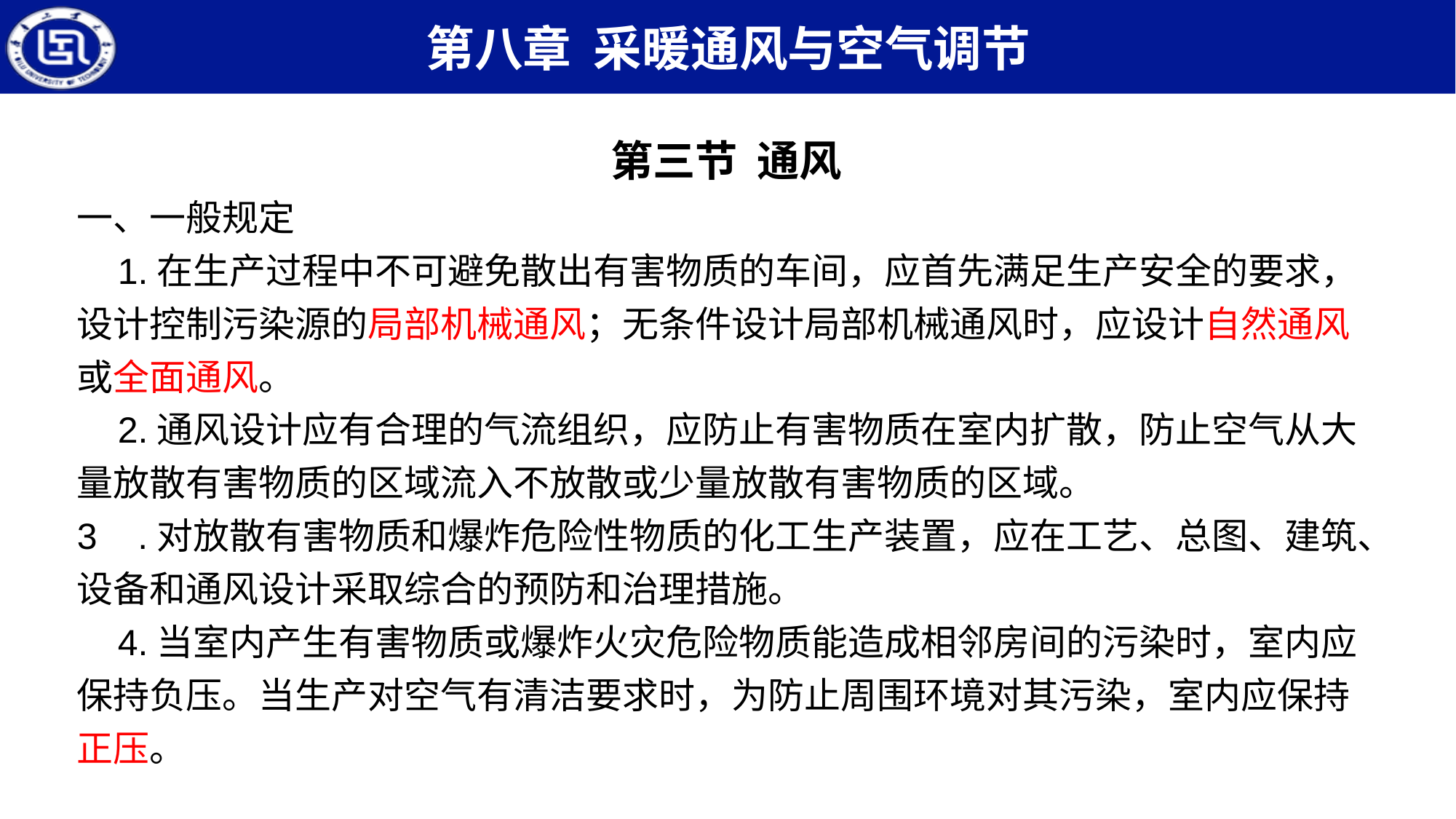

第三节  通风
一、一般规定
    1.在生产过程中不可避免散出有害物质的车间，应首先满足生产安全的要求，设计控制污染源的局部机械通风；无条件设计局部机械通风时，应设计自然通风或全面通风。
    2.通风设计应有合理的气流组织，应防止有害物质在室内扩散，防止空气从大量放散有害物质的区域流入不放散或少量放散有害物质的区域。
3    .对放散有害物质和爆炸危险性物质的化工生产装置，应在工艺、总图、建筑、设备和通风设计采取综合的预防和治理措施。
    4.当室内产生有害物质或爆炸火灾危险物质能造成相邻房间的污染时，室内应保持负压。当生产对空气有清洁要求时，为防止周围环境对其污染，室内应保持正压。